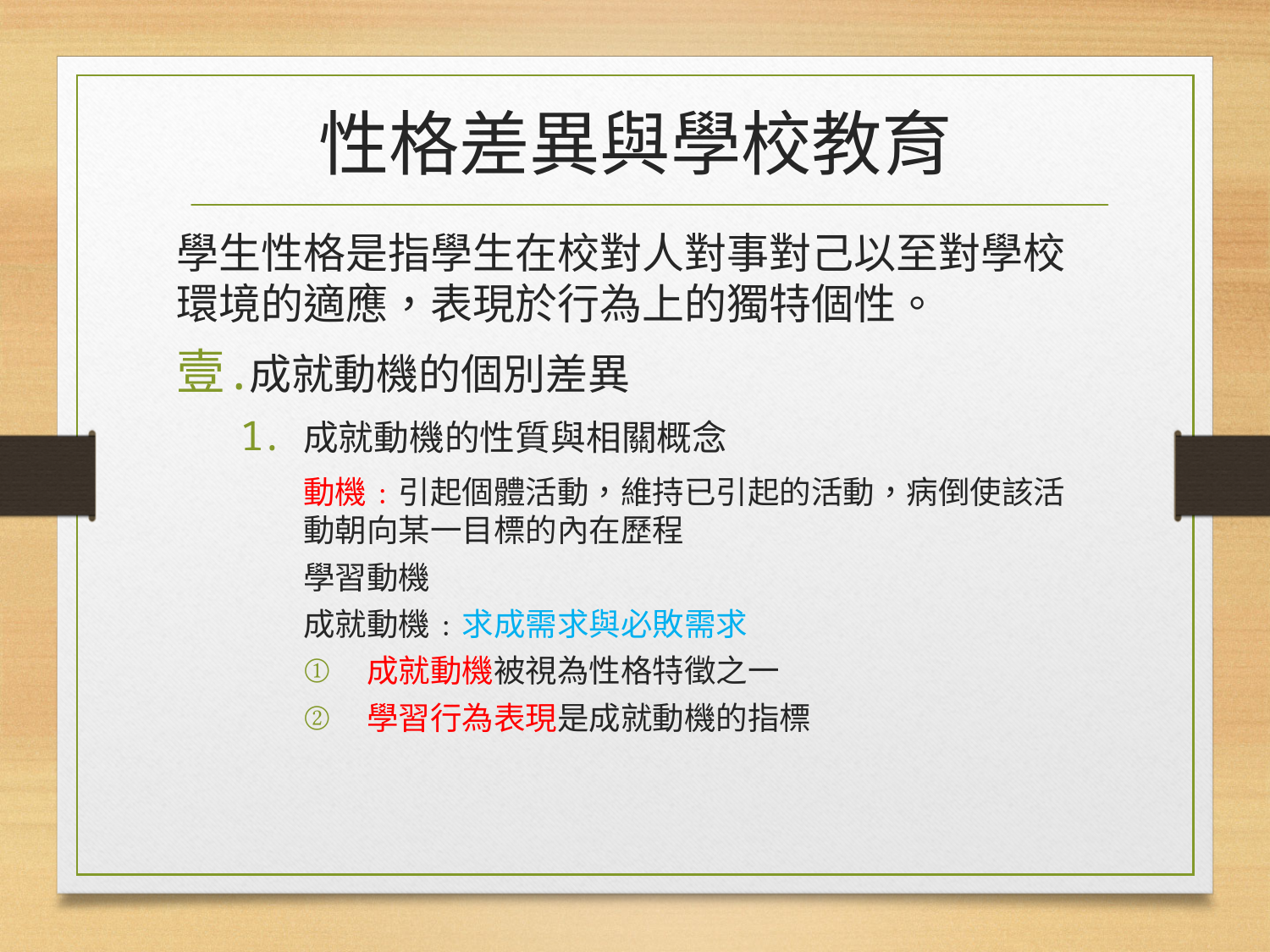

# 性格差異與學校教育
學生性格是指學生在校對人對事對己以至對學校環境的適應，表現於行為上的獨特個性。
成就動機的個別差異
成就動機的性質與相關概念
動機﹕引起個體活動，維持已引起的活動，病倒使該活動朝向某一目標的內在歷程
學習動機
成就動機﹕求成需求與必敗需求
成就動機被視為性格特徵之一
學習行為表現是成就動機的指標